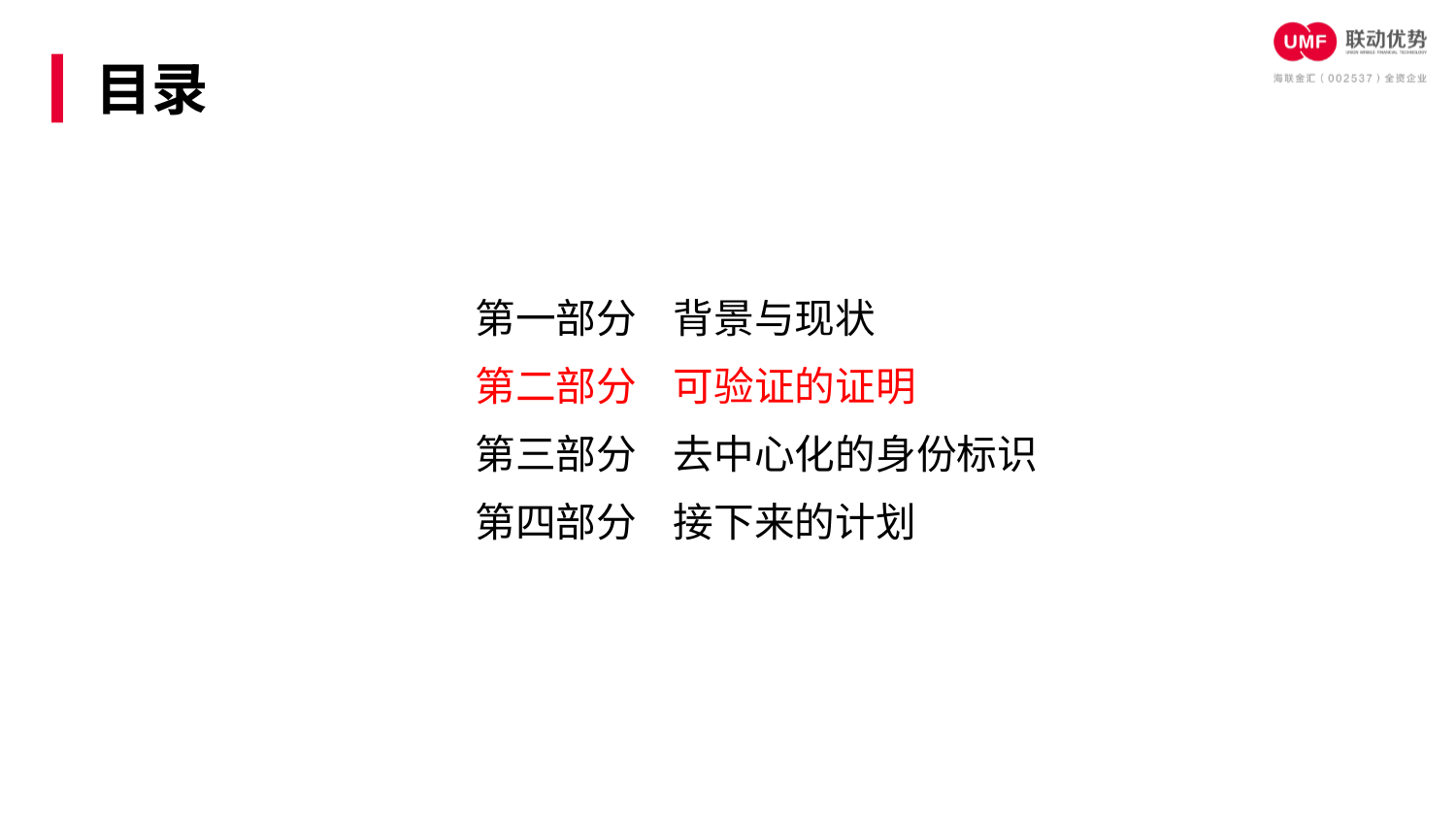

目录
第一部分    背景与现状
第二部分    可验证的证明
第三部分    去中心化的身份标识
第四部分    接下来的计划